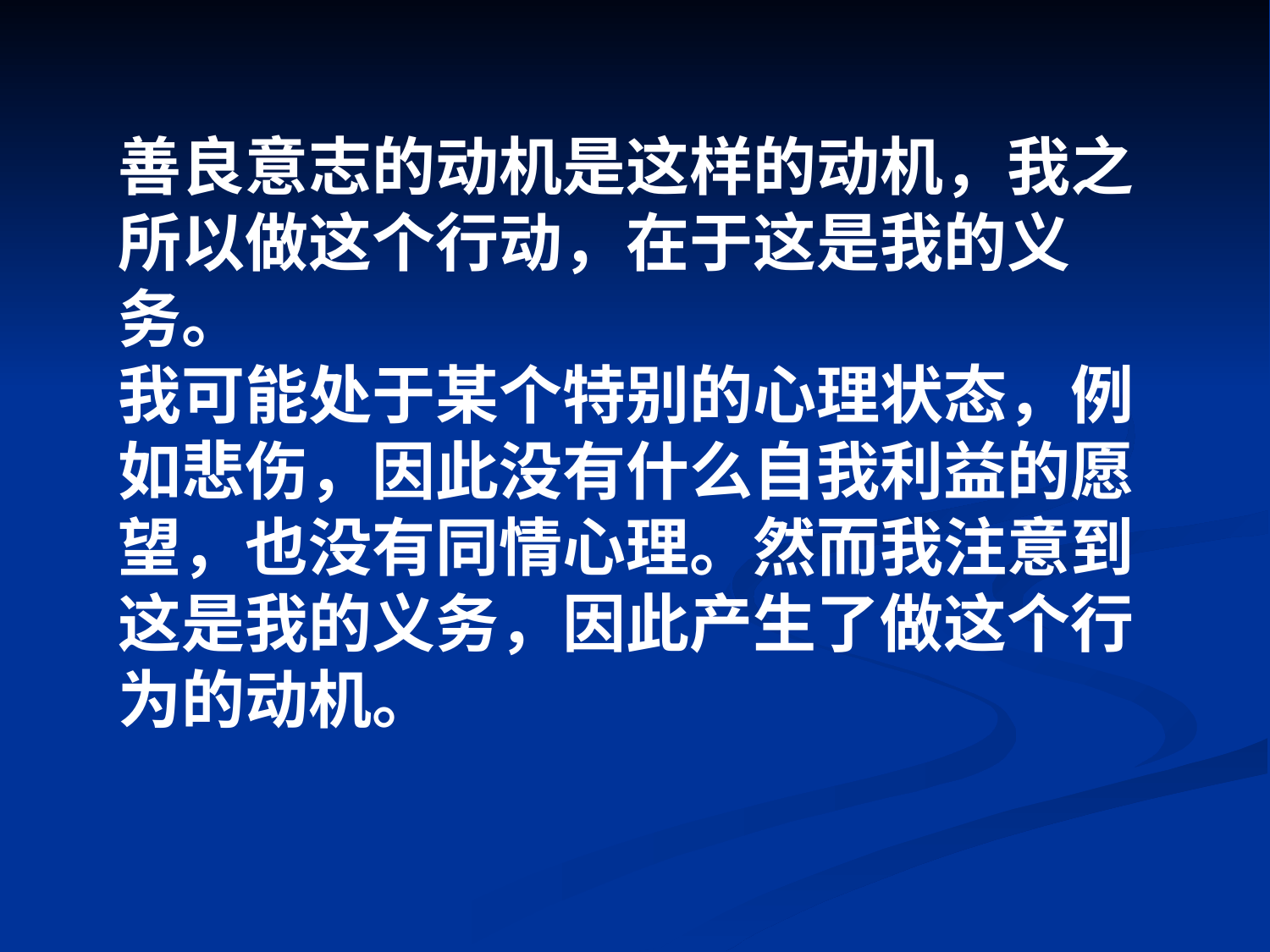

善良意志的动机是这样的动机，我之所以做这个行动，在于这是我的义务。
我可能处于某个特别的心理状态，例如悲伤，因此没有什么自我利益的愿望，也没有同情心理。然而我注意到这是我的义务，因此产生了做这个行为的动机。